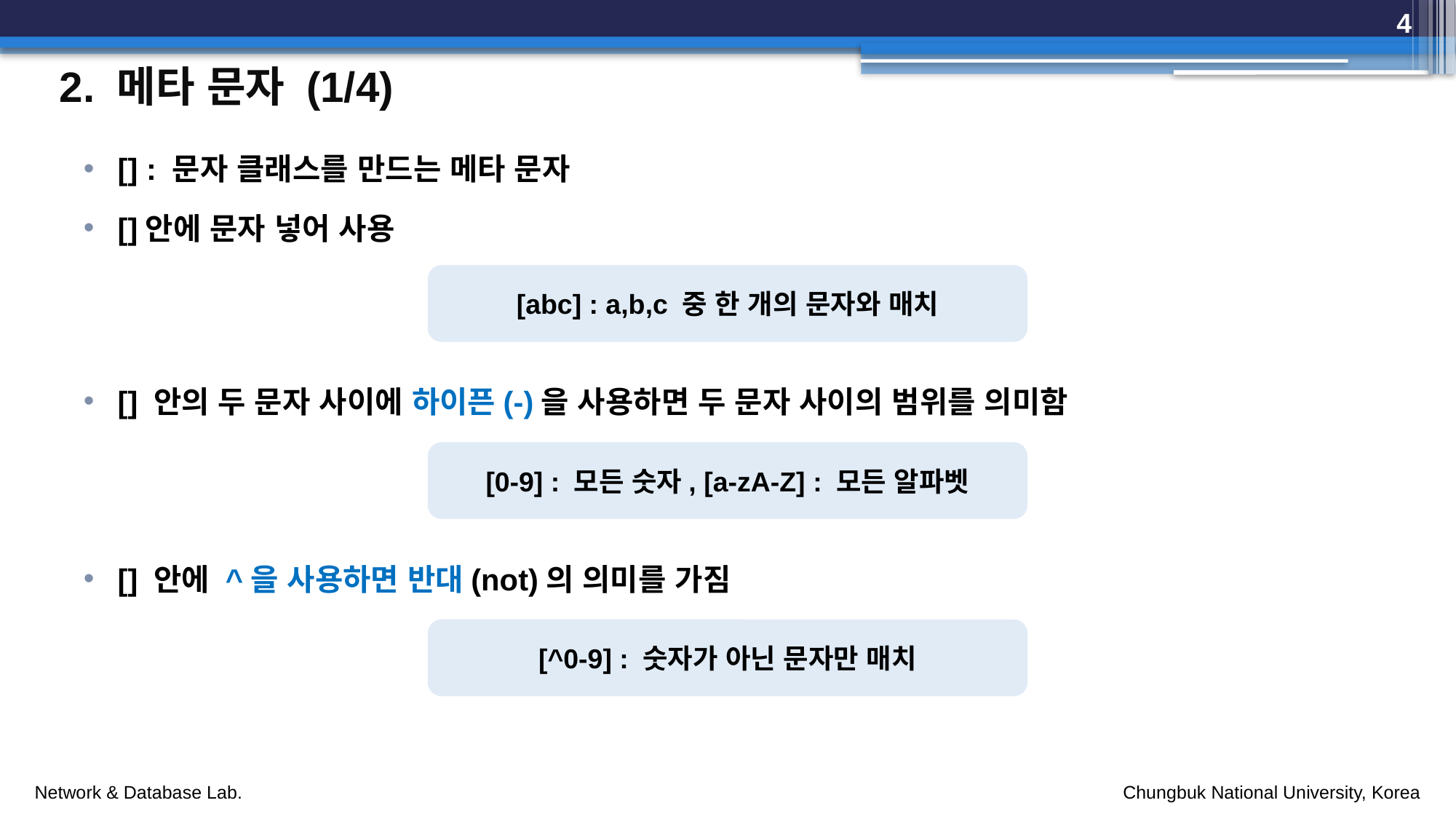

4
# 2. 메타 문자 (1/4)
[] : 문자 클래스를 만드는 메타 문자
[]안에 문자 넣어 사용

[] 안의 두 문자 사이에 하이픈(-)을 사용하면 두 문자 사이의 범위를 의미함

[] 안에 ^을 사용하면 반대(not)의 의미를 가짐
[abc] : a,b,c 중 한 개의 문자와 매치
[0-9] : 모든 숫자, [a-zA-Z] : 모든 알파벳
[^0-9] : 숫자가 아닌 문자만 매치